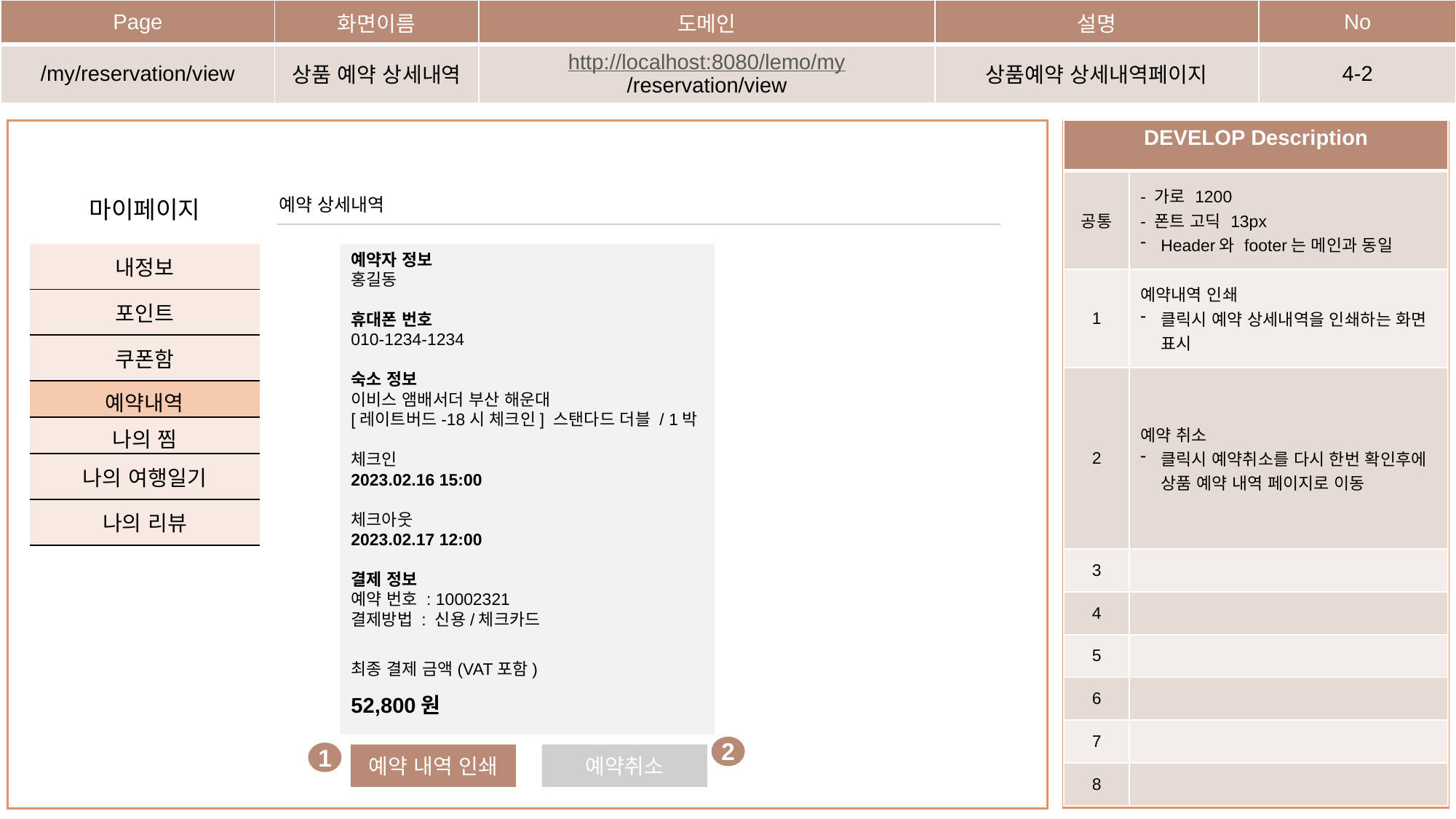

| Page | 화면이름 | 도메인 | 설명 | No |
| --- | --- | --- | --- | --- |
| /my/reservation/view | 상품 예약 상세내역 | http://localhost:8080/lemo/my /reservation/view | 상품예약 상세내역페이지 | 4-2 |
| DEVELOP Description |  |
| --- | --- |
| 공통 | - 가로 1200 - 폰트 고딕 13px Header와 footer는 메인과 동일 |
| 1 | 예약내역 인쇄 클릭시 예약 상세내역을 인쇄하는 화면 표시 |
| 2 | 예약 취소 클릭시 예약취소를 다시 한번 확인후에 상품 예약 내역 페이지로 이동 |
| 3 |  |
| 4 |  |
| 5 |  |
| 6 |  |
| 7 |  |
| 8 |  |

예약 상세내역
마이페이지
| 내정보 |
| --- |
| 포인트 |
| 쿠폰함 |
| 예약내역 |
| 나의 찜 |
| 나의 여행일기 |
| 나의 리뷰 |
예약자 정보
홍길동

휴대폰 번호
010-1234-1234

숙소 정보
이비스 앰배서더 부산 해운대
[레이트버드-18시 체크인] 스탠다드 더블 / 1박

체크인
2023.02.16 15:00

체크아웃
2023.02.17 12:00

결제 정보
예약 번호 : 10002321
결제방법 : 신용/체크카드

최종 결제 금액(VAT포함)
52,800원

2

1

예약 내역 인쇄
예약취소